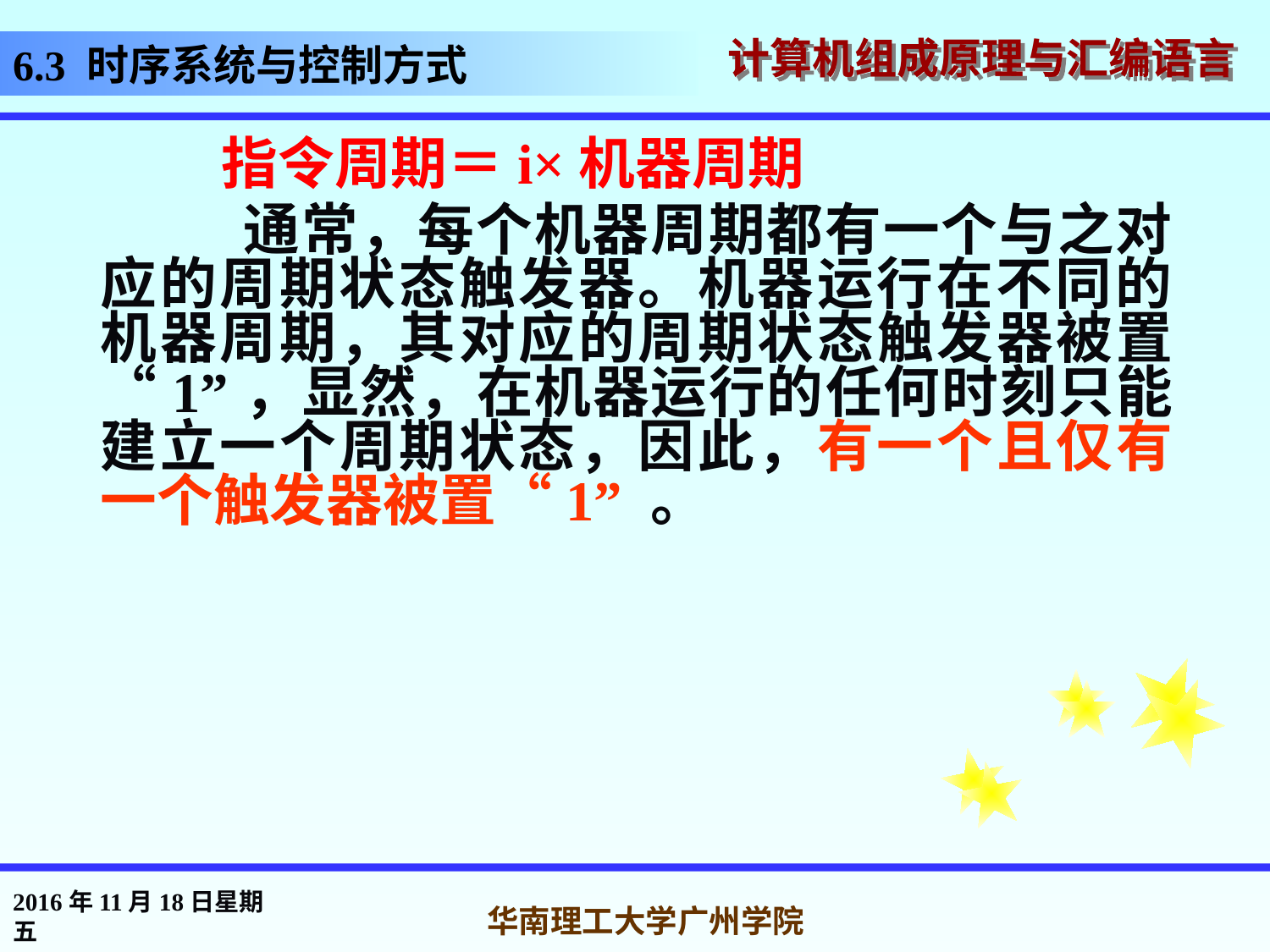

# 6.3 时序系统与控制方式
            指令周期＝i×机器周期
            通常，每个机器周期都有一个与之对应的周期状态触发器。机器运行在不同的机器周期，其对应的周期状态触发器被置“1”，显然，在机器运行的任何时刻只能建立一个周期状态，因此，有一个且仅有一个触发器被置“1” 。
2016年11月18日星期五
华南理工大学广州学院